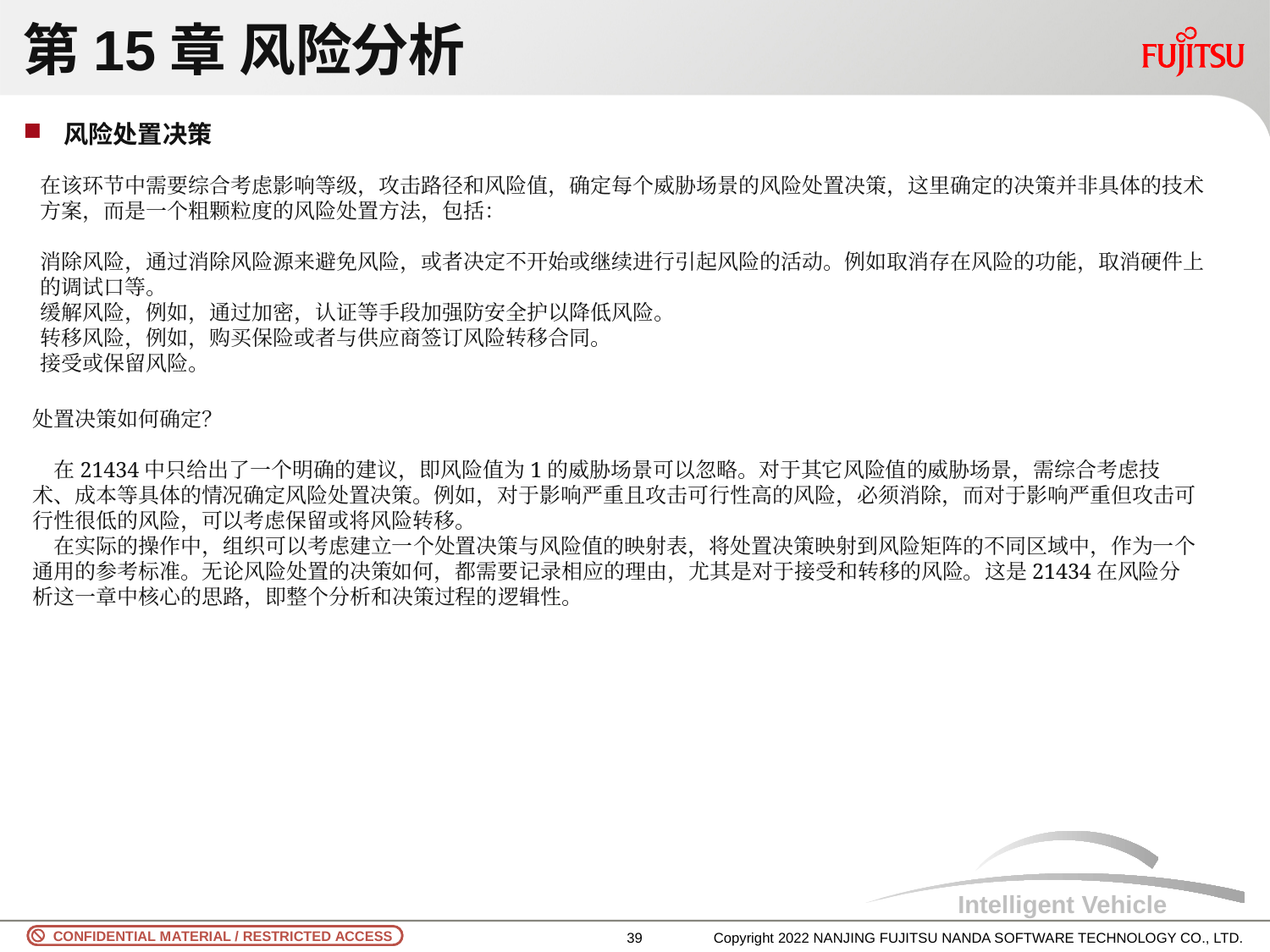

# 第15章 风险分析
风险处置决策

在该环节中需要综合考虑影响等级，攻击路径和风险值，确定每个威胁场景的风险处置决策，这里确定的决策并非具体的技术方案，而是一个粗颗粒度的风险处置方法，包括：

消除风险，通过消除风险源来避免风险，或者决定不开始或继续进行引起风险的活动。例如取消存在风险的功能，取消硬件上的调试口等。
缓解风险，例如，通过加密，认证等手段加强防安全护以降低风险。
转移风险，例如，购买保险或者与供应商签订风险转移合同。
接受或保留风险。
处置决策如何确定？

   在21434中只给出了一个明确的建议，即风险值为1的威胁场景可以忽略。对于其它风险值的威胁场景，需综合考虑技术、成本等具体的情况确定风险处置决策。例如，对于影响严重且攻击可行性高的风险，必须消除，而对于影响严重但攻击可行性很低的风险，可以考虑保留或将风险转移。
   在实际的操作中，组织可以考虑建立一个处置决策与风险值的映射表，将处置决策映射到风险矩阵的不同区域中，作为一个通用的参考标准。无论风险处置的决策如何，都需要记录相应的理由，尤其是对于接受和转移的风险。这是21434在风险分析这一章中核心的思路，即整个分析和决策过程的逻辑性。
39
Copyright 2022 NANJING FUJITSU NANDA SOFTWARE TECHNOLOGY CO., LTD.